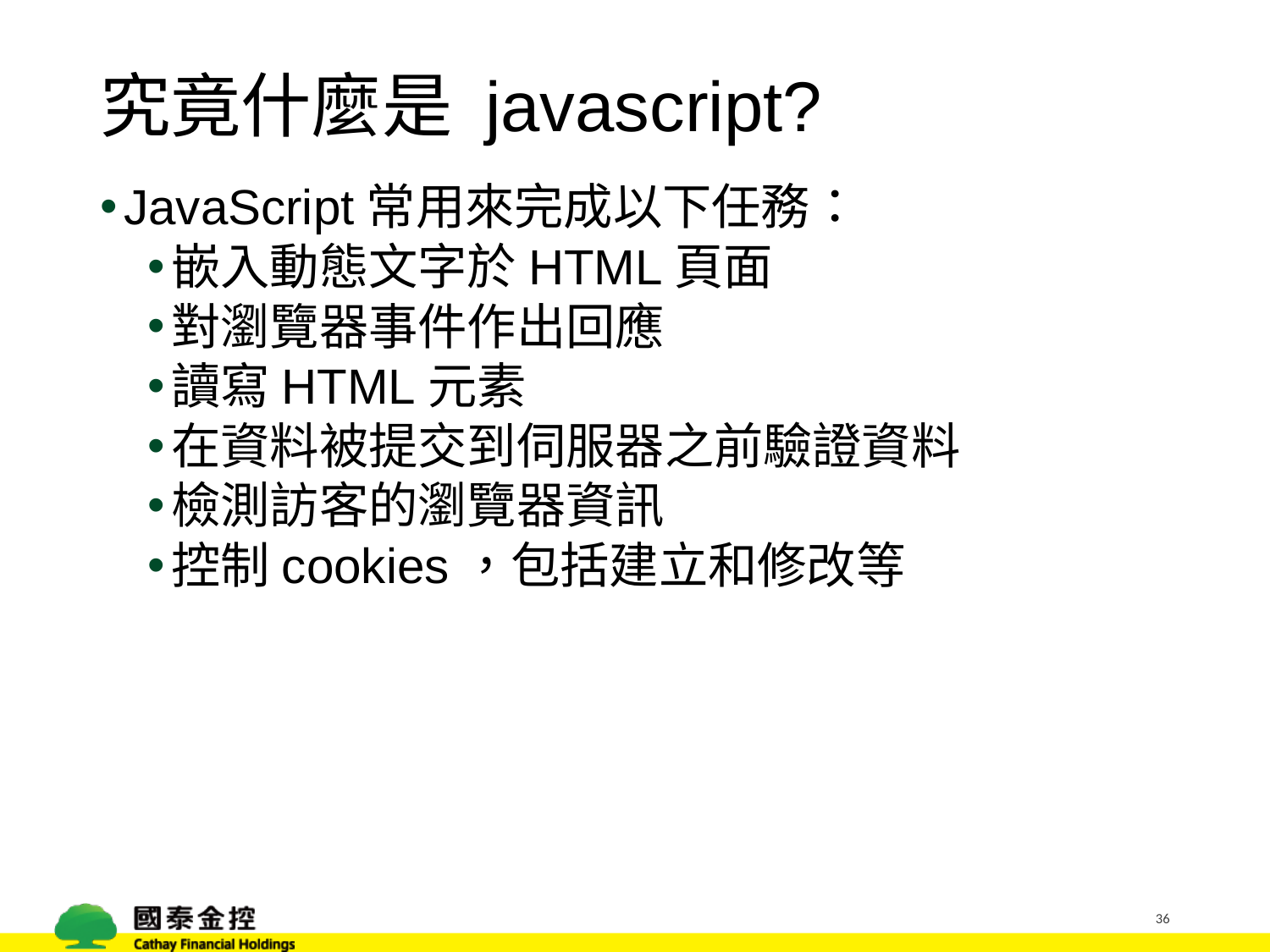

# 究竟什麼是 javascript?
JavaScript常用來完成以下任務：
嵌入動態文字於HTML頁面
對瀏覽器事件作出回應
讀寫HTML元素
在資料被提交到伺服器之前驗證資料
檢測訪客的瀏覽器資訊
控制cookies，包括建立和修改等